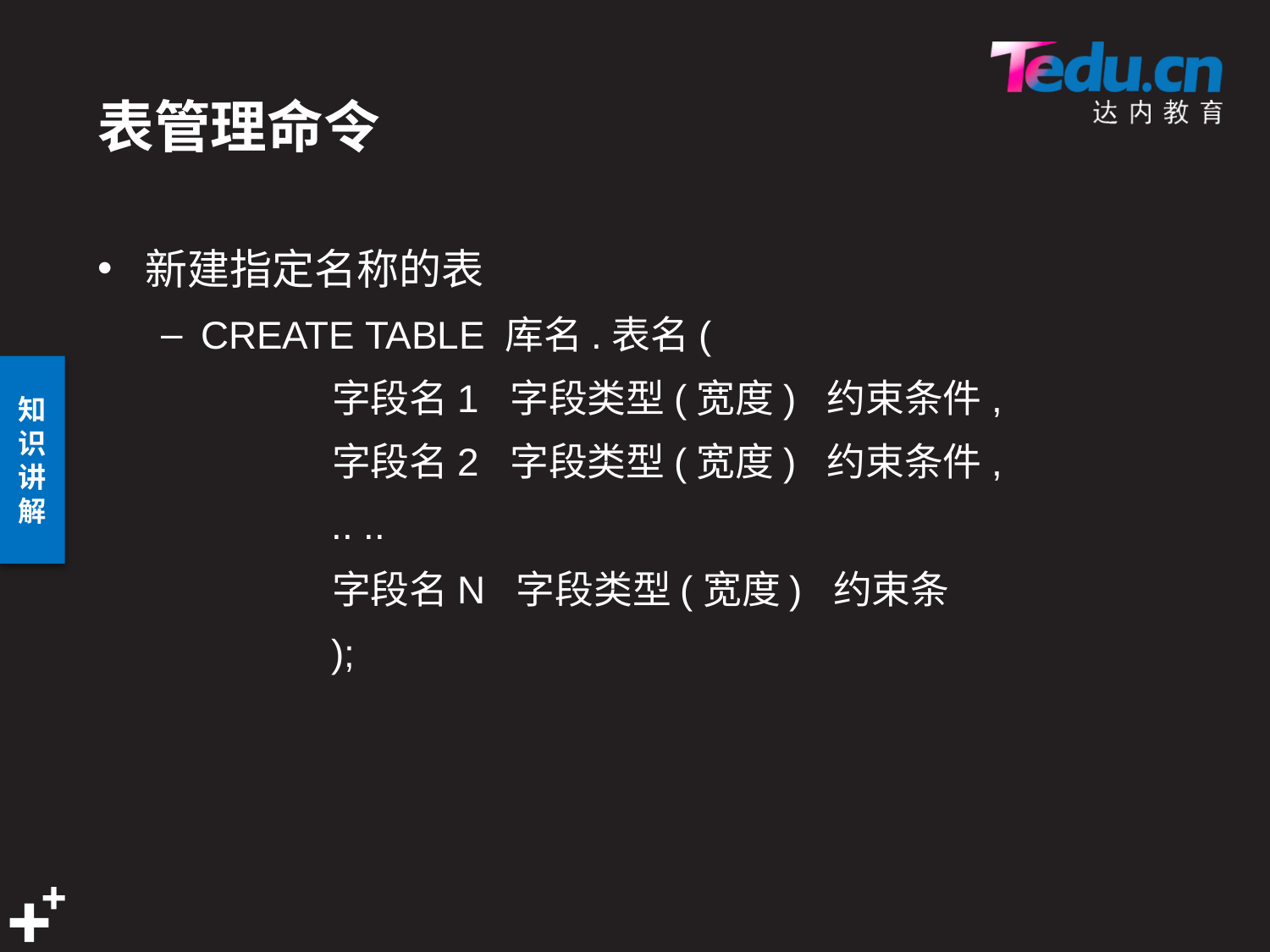

# 表管理命令
新建指定名称的表
CREATE TABLE 库名.表名(
	    字段名1  字段类型(宽度)  约束条件,
	    字段名2  字段类型(宽度)  约束条件,
	    .. ..
	    字段名N  字段类型(宽度)  约束条
	    );